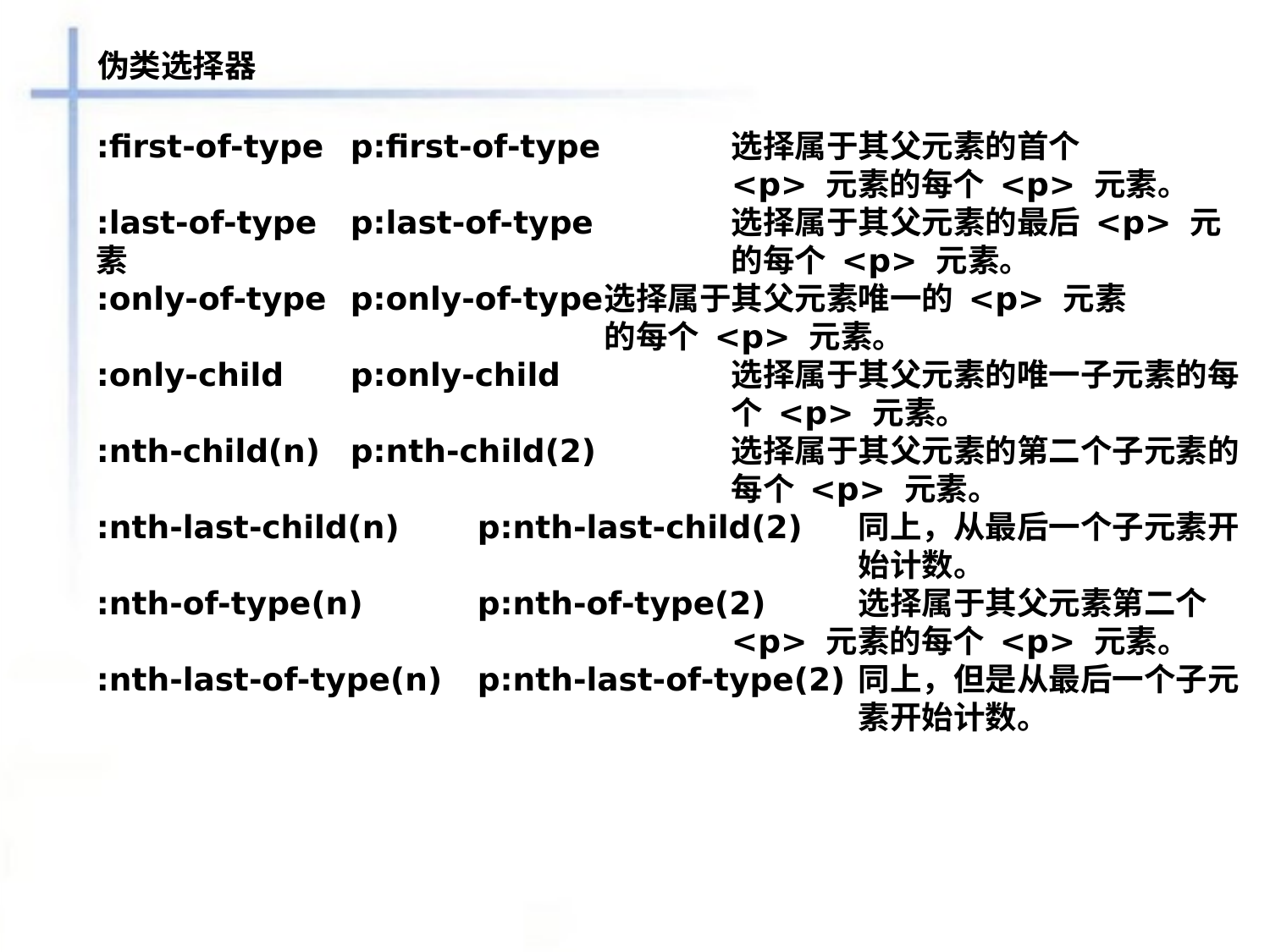

伪类选择器
:first-of-type	p:first-of-type		选择属于其父元素的首个 							<p> 元素的每个 <p> 元素。
:last-of-type	p:last-of-type		选择属于其父元素的最后 <p> 元素					的每个 <p> 元素。
:only-of-type	p:only-of-type	选择属于其父元素唯一的 <p> 元素					的每个 <p> 元素。
:only-child	p:only-child		选择属于其父元素的唯一子元素的每					个 <p> 元素。
:nth-child(n)	p:nth-child(2)		选择属于其父元素的第二个子元素的					每个 <p> 元素。
:nth-last-child(n)	p:nth-last-child(2)	同上，从最后一个子元素开						始计数。
:nth-of-type(n)	p:nth-of-type(2)	选择属于其父元素第二个 						<p> 元素的每个 <p> 元素。
:nth-last-of-type(n)	p:nth-last-of-type(2)	同上，但是从最后一个子元						素开始计数。